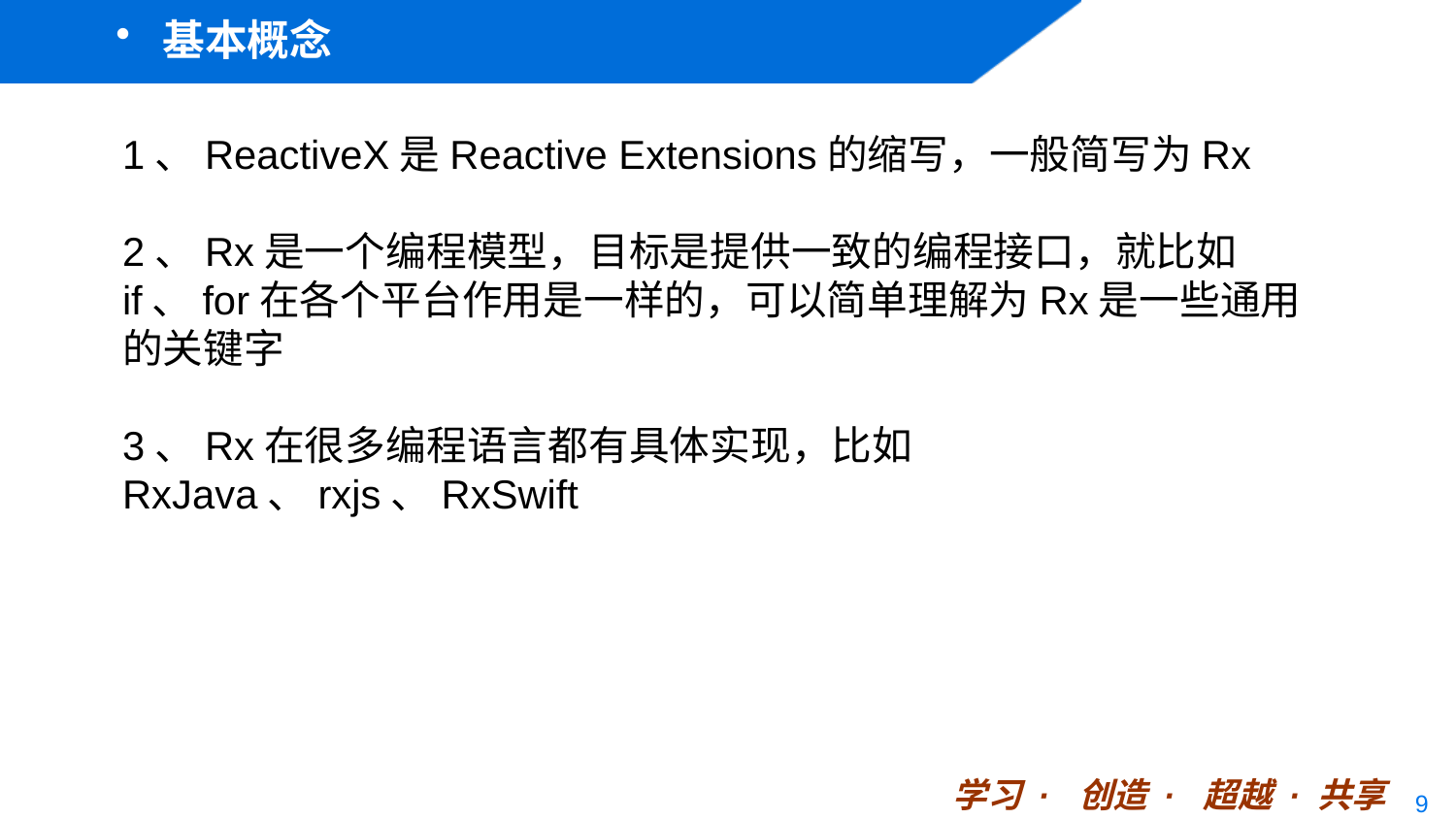

基本概念
1、ReactiveX是Reactive Extensions的缩写，一般简写为Rx

2、Rx是一个编程模型，目标是提供一致的编程接口，就比如if、for在各个平台作用是一样的，可以简单理解为Rx是一些通用的关键字

3、Rx在很多编程语言都有具体实现，比如RxJava、rxjs、RxSwift